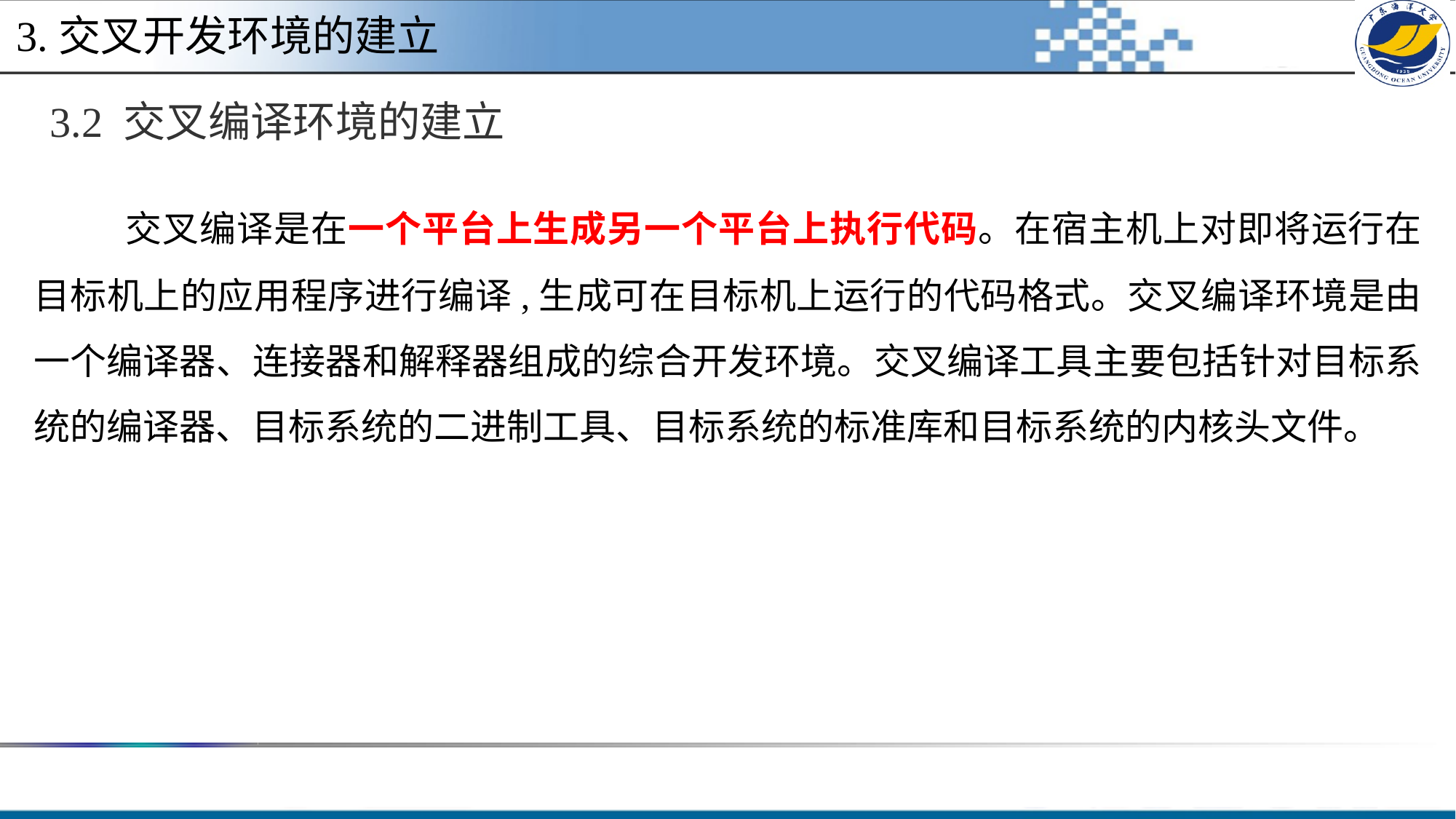

3.交叉开发环境的建立
3.2 交叉编译环境的建立
        交叉编译是在一个平台上生成另一个平台上执行代码。在宿主机上对即将运行在目标机上的应用程序进行编译,生成可在目标机上运行的代码格式。交叉编译环境是由一个编译器、连接器和解释器组成的综合开发环境。交叉编译工具主要包括针对目标系统的编译器、目标系统的二进制工具、目标系统的标准库和目标系统的内核头文件。